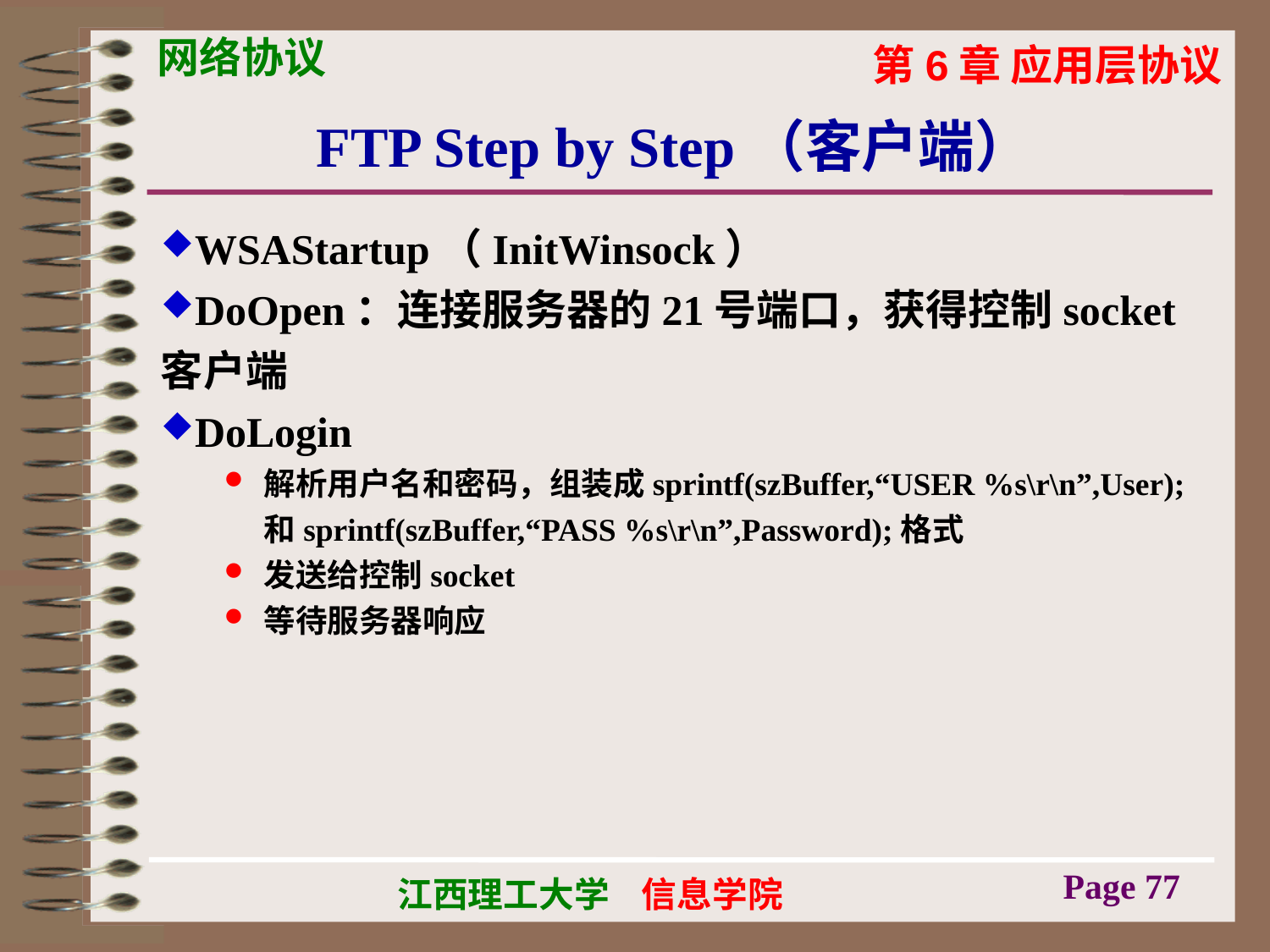

# FTP Step by Step（客户端）
WSAStartup（InitWinsock）
DoOpen：连接服务器的21号端口，获得控制socket客户端
DoLogin
解析用户名和密码，组装成sprintf(szBuffer,“USER %s\r\n”,User);和sprintf(szBuffer,“PASS %s\r\n”,Password);格式
发送给控制socket
等待服务器响应

Page 77